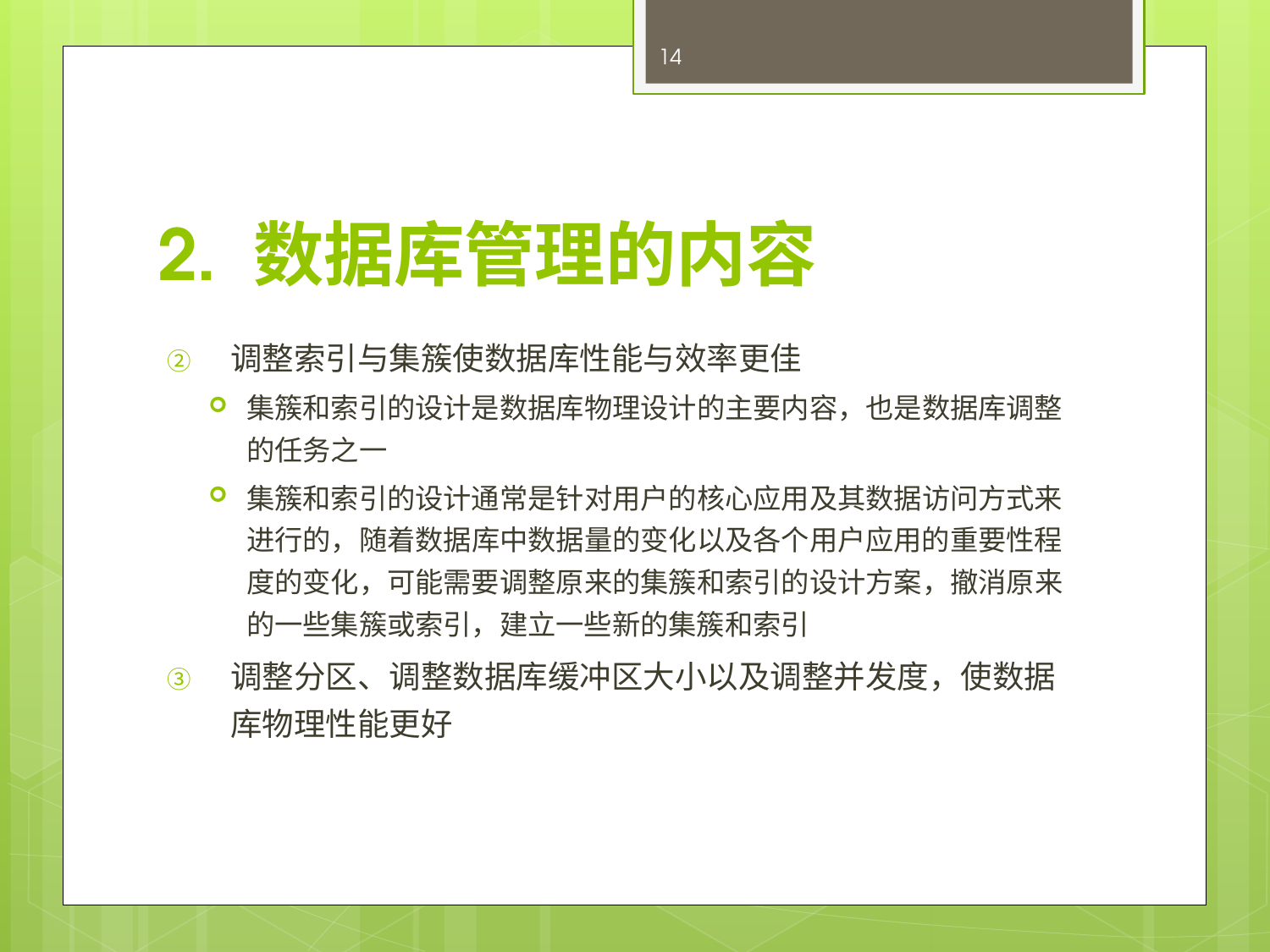

14
# 2. 数据库管理的内容
调整索引与集簇使数据库性能与效率更佳
集簇和索引的设计是数据库物理设计的主要内容，也是数据库调整的任务之一
集簇和索引的设计通常是针对用户的核心应用及其数据访问方式来进行的，随着数据库中数据量的变化以及各个用户应用的重要性程度的变化，可能需要调整原来的集簇和索引的设计方案，撤消原来的一些集簇或索引，建立一些新的集簇和索引
调整分区、调整数据库缓冲区大小以及调整并发度，使数据库物理性能更好